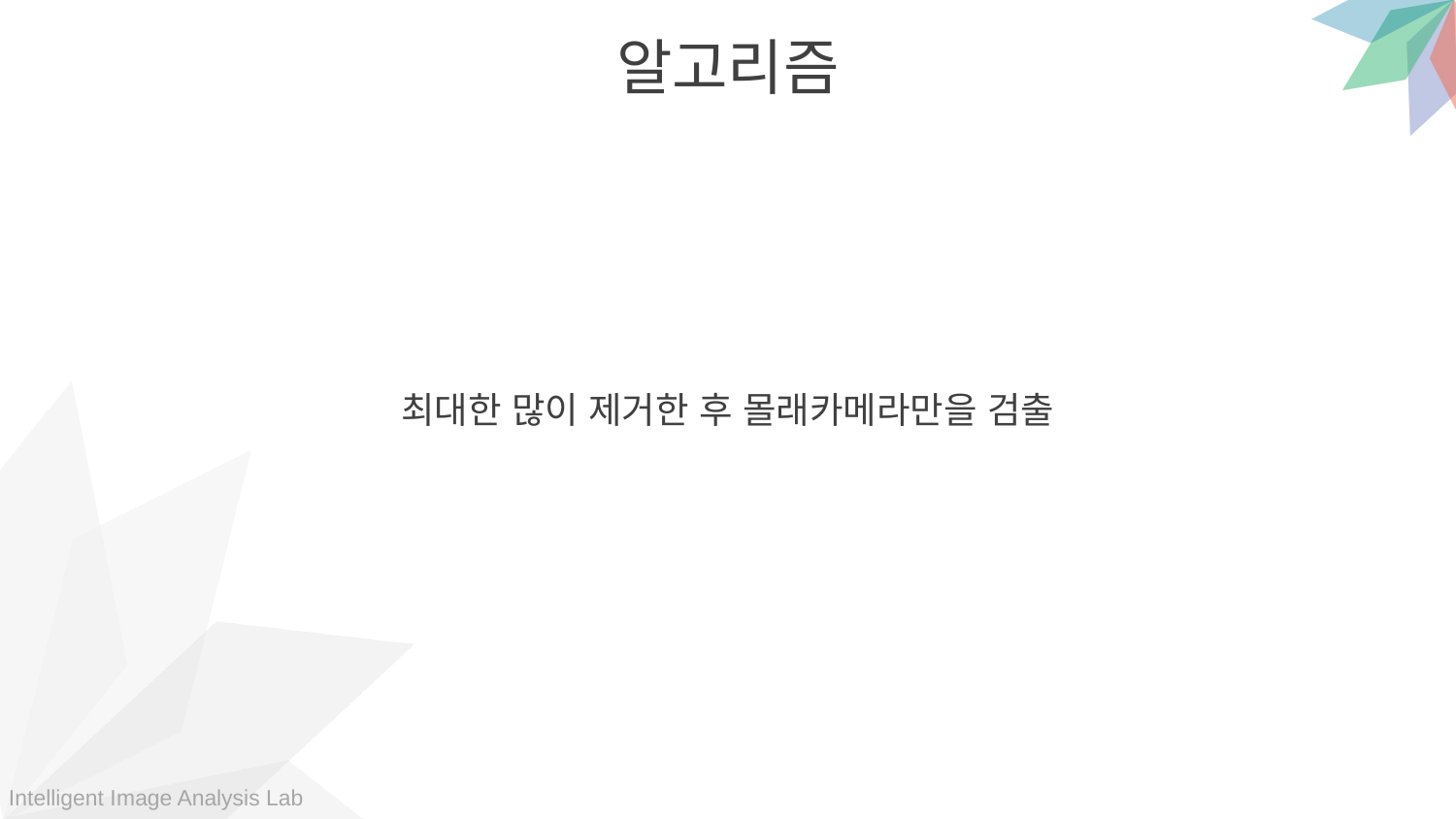

알고리즘
최대한 많이 제거한 후 몰래카메라만을 검출